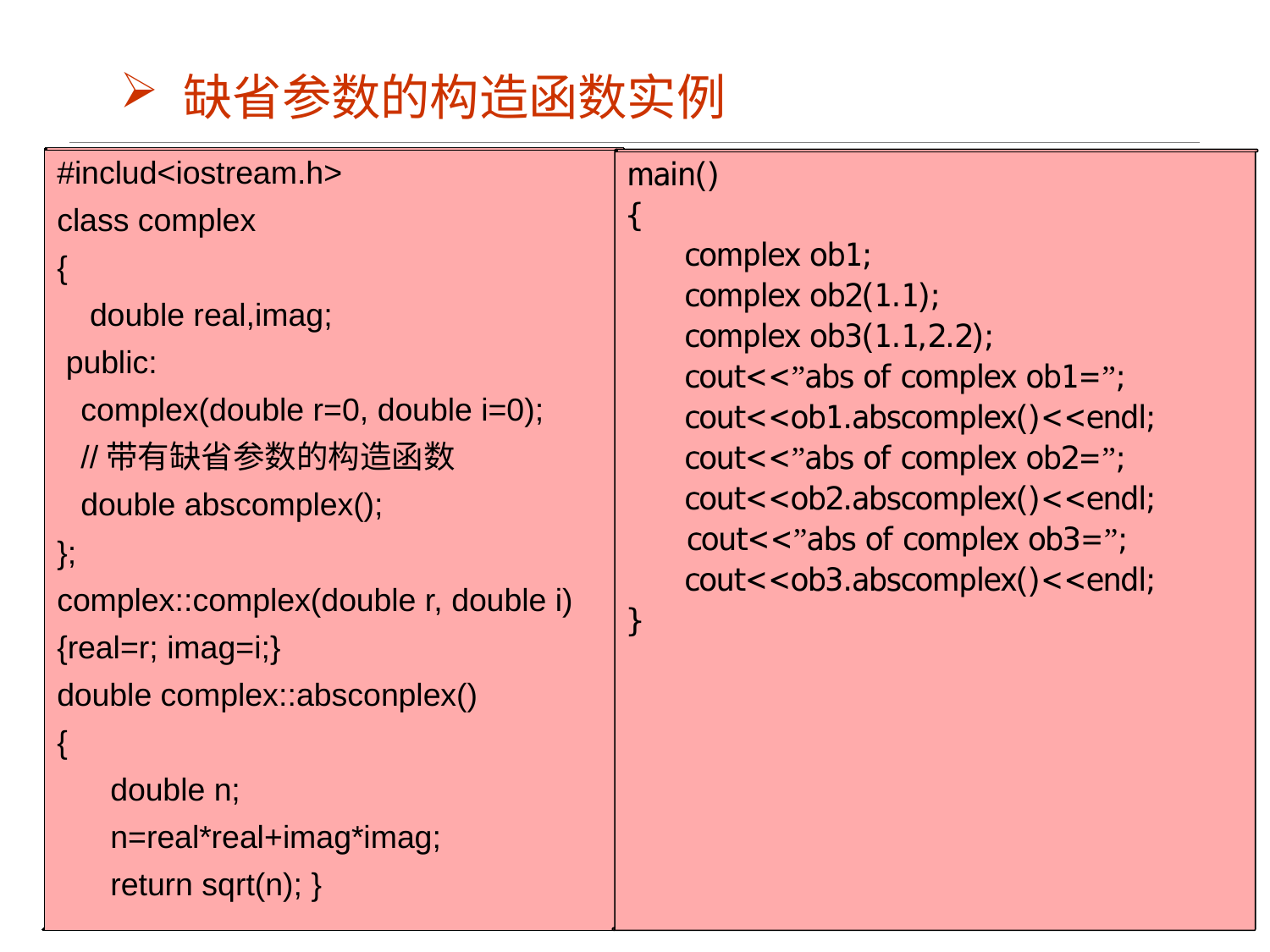

缺省参数的构造函数实例
#includ<iostream.h>
class complex
{
	 double real,imag;
 public:
	complex(double r=0, double i=0);
	//带有缺省参数的构造函数
	double abscomplex();
};
complex::complex(double r, double i)
{real=r; imag=i;}
double complex::absconplex()
{
      double n;
      n=real*real+imag*imag;
      return sqrt(n); }

main()
{
	 complex ob1;
	 complex ob2(1.1);
	 complex ob3(1.1,2.2);
	 cout<<”abs of complex ob1=”;
	 cout<<ob1.abscomplex()<<endl;
	 cout<<”abs of complex ob2=”;
	 cout<<ob2.abscomplex()<<endl;
      cout<<”abs of complex ob3=”;
	 cout<<ob3.abscomplex()<<endl;
}

29